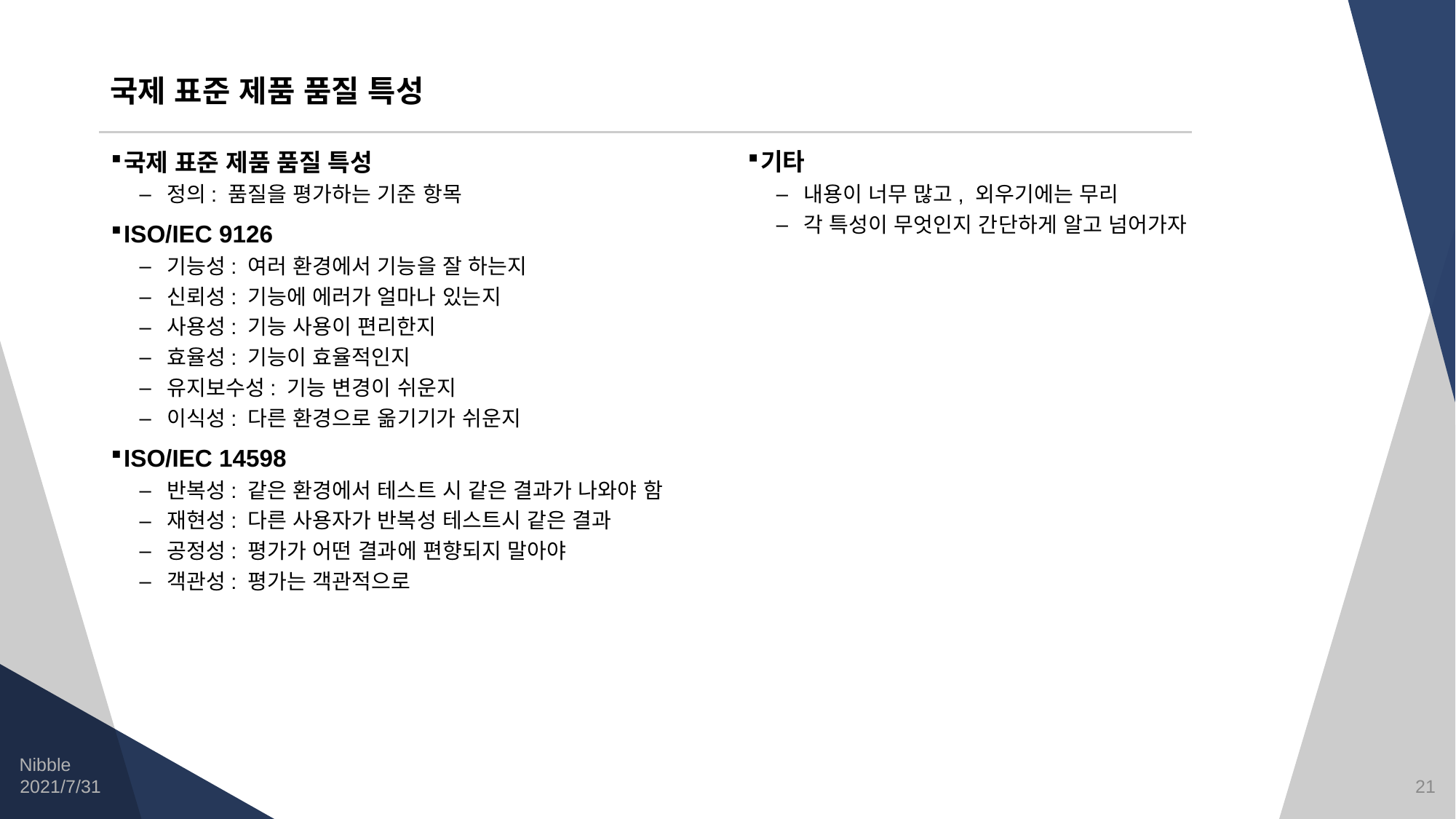

# 국제 표준 제품 품질 특성
기타
내용이 너무 많고, 외우기에는 무리
각 특성이 무엇인지 간단하게 알고 넘어가자
국제 표준 제품 품질 특성
정의: 품질을 평가하는 기준 항목
ISO/IEC 9126
기능성: 여러 환경에서 기능을 잘 하는지
신뢰성: 기능에 에러가 얼마나 있는지
사용성: 기능 사용이 편리한지
효율성: 기능이 효율적인지
유지보수성: 기능 변경이 쉬운지
이식성: 다른 환경으로 옮기기가 쉬운지
ISO/IEC 14598
반복성: 같은 환경에서 테스트 시 같은 결과가 나와야 함
재현성: 다른 사용자가 반복성 테스트시 같은 결과
공정성: 평가가 어떤 결과에 편향되지 말아야
객관성: 평가는 객관적으로
Nibble
2021/7/31
21